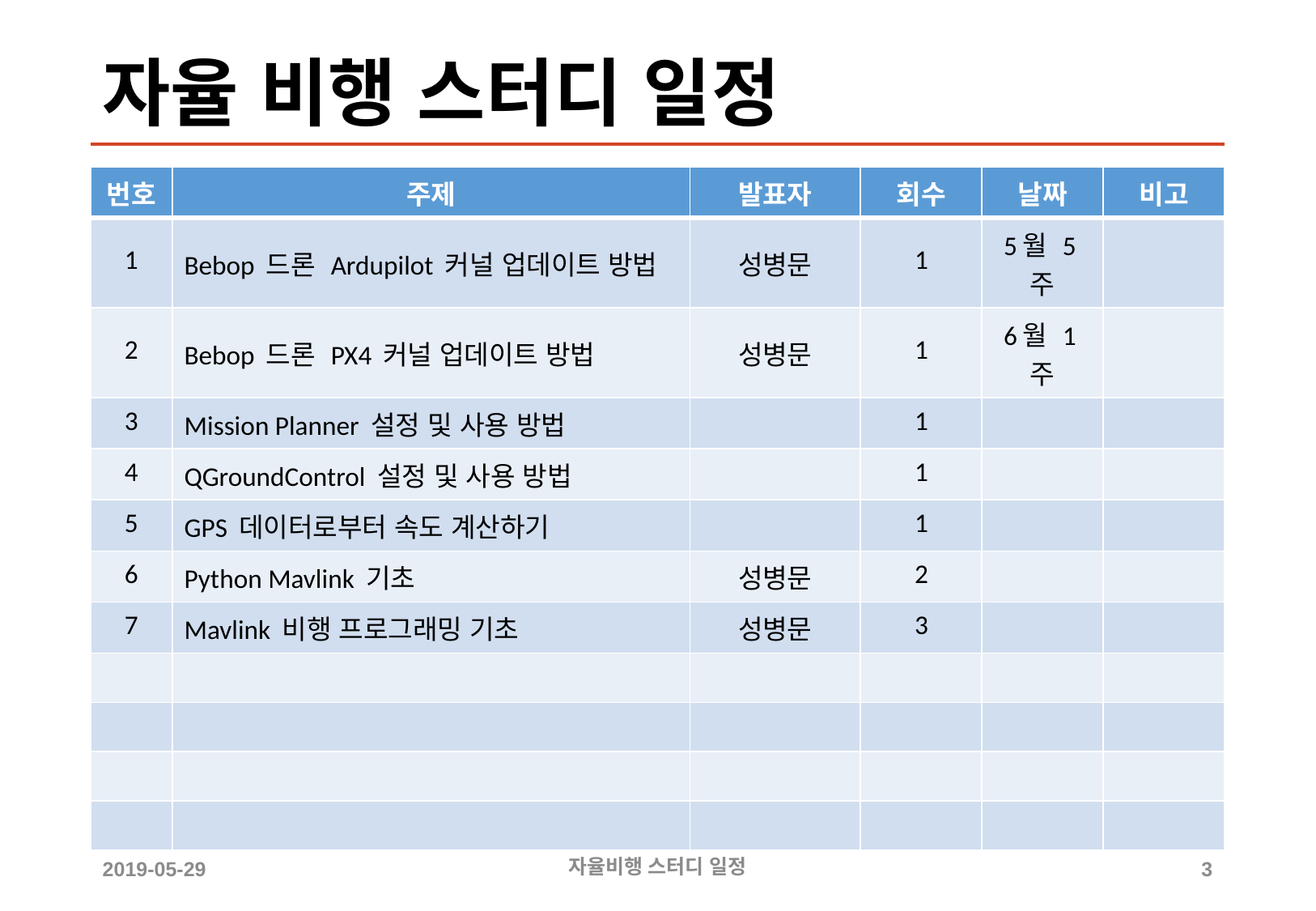

# 자율 비행 스터디 일정
| 번호 | 주제 | 발표자 | 회수 | 날짜 | 비고 |
| --- | --- | --- | --- | --- | --- |
| 1 | Bebop 드론 Ardupilot 커널 업데이트 방법 | 성병문 | 1 | 5월 5주 |  |
| 2 | Bebop 드론 PX4 커널 업데이트 방법 | 성병문 | 1 | 6월 1주 |  |
| 3 | Mission Planner 설정 및 사용 방법 |  | 1 |  |  |
| 4 | QGroundControl 설정 및 사용 방법 |  | 1 |  |  |
| 5 | GPS 데이터로부터 속도 계산하기 |  | 1 |  |  |
| 6 | Python Mavlink 기초 | 성병문 | 2 |  |  |
| 7 | Mavlink 비행 프로그래밍 기초 | 성병문 | 3 |  |  |
|  |  |  |  |  |  |
|  |  |  |  |  |  |
|  |  |  |  |  |  |
|  |  |  |  |  |  |
2019-05-29
자율비행 스터디 일정
3